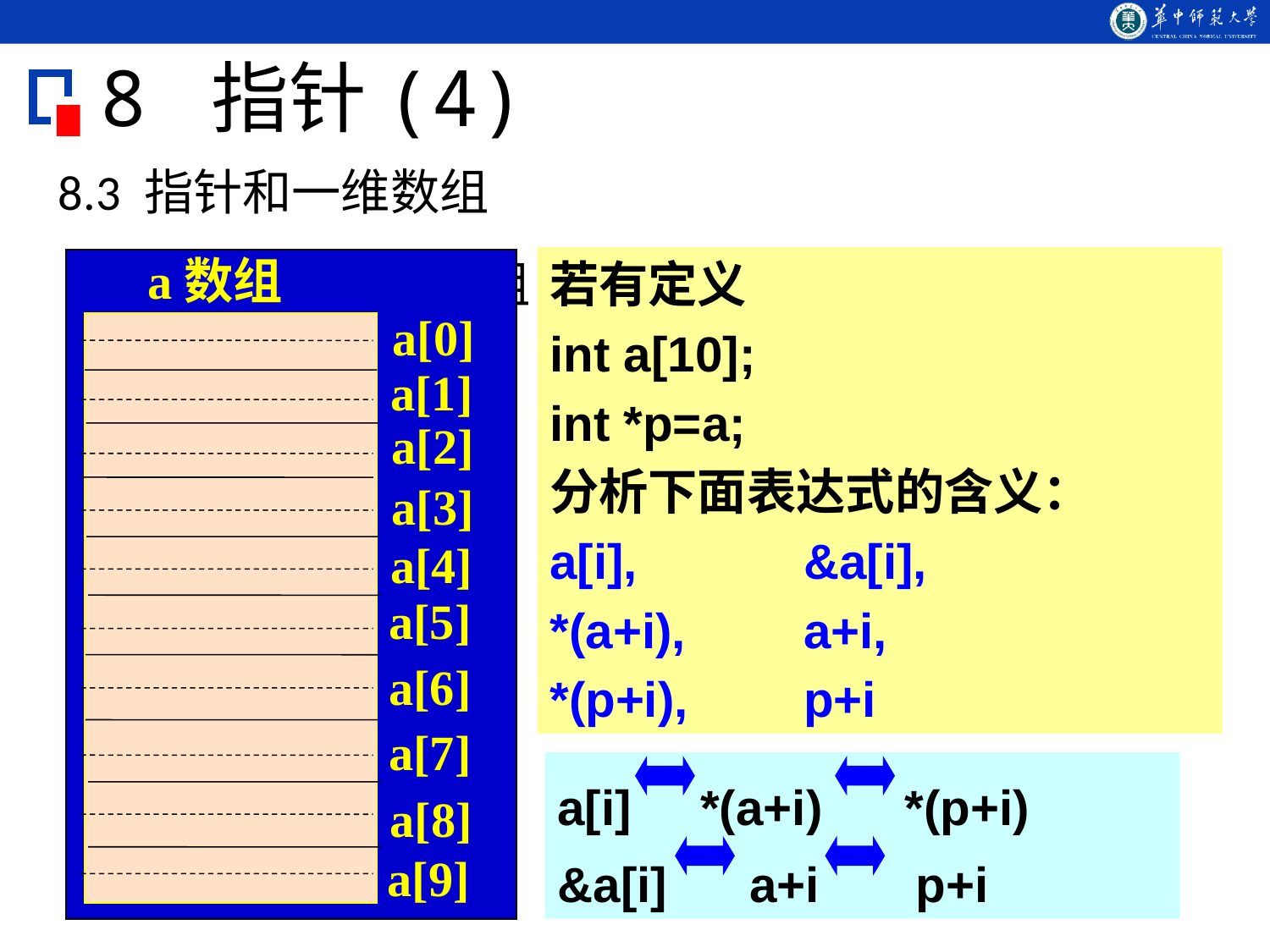

# 8 指针(4)
8.3 指针和一维数组
a数组
若有定义
int a[10];
int *p=a;
分析下面表达式的含义：
a[i],      	&a[i],
*(a+i),     	a+i,
*(p+i), 	p+i

8.3 指针和一维数组
a[0]

a[1]
a[2]
a[3]
a[4]
a[5]
a[6]
a[7]
a[i]     *(a+i)      *(p+i)
&a[i]      a+i       p+i

a[8]
a[9]